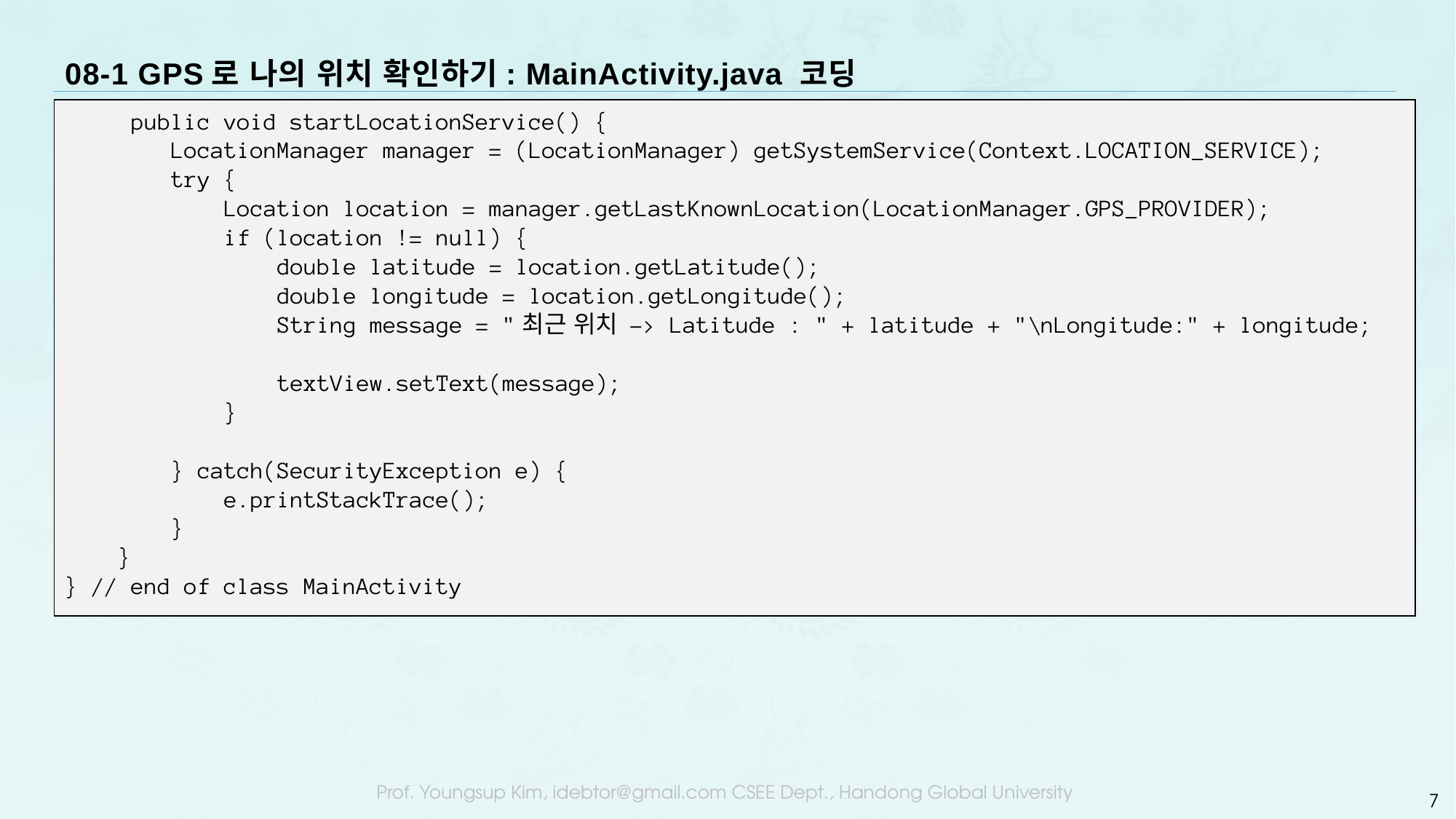

# 08-1 GPS로 나의 위치 확인하기: MainActivity.java 코딩

     public void startLocationService() {
        LocationManager manager = (LocationManager) getSystemService(Context.LOCATION_SERVICE);
        try {
            Location location = manager.getLastKnownLocation(LocationManager.GPS_PROVIDER);
            if (location != null) {
                double latitude = location.getLatitude();
                double longitude = location.getLongitude();
                String message = "최근 위치 -> Latitude : " + latitude + "\nLongitude:" + longitude;

                textView.setText(message);
            }
        } catch(SecurityException e) {
            e.printStackTrace();
        }
    }
} // end of class MainActivity
7